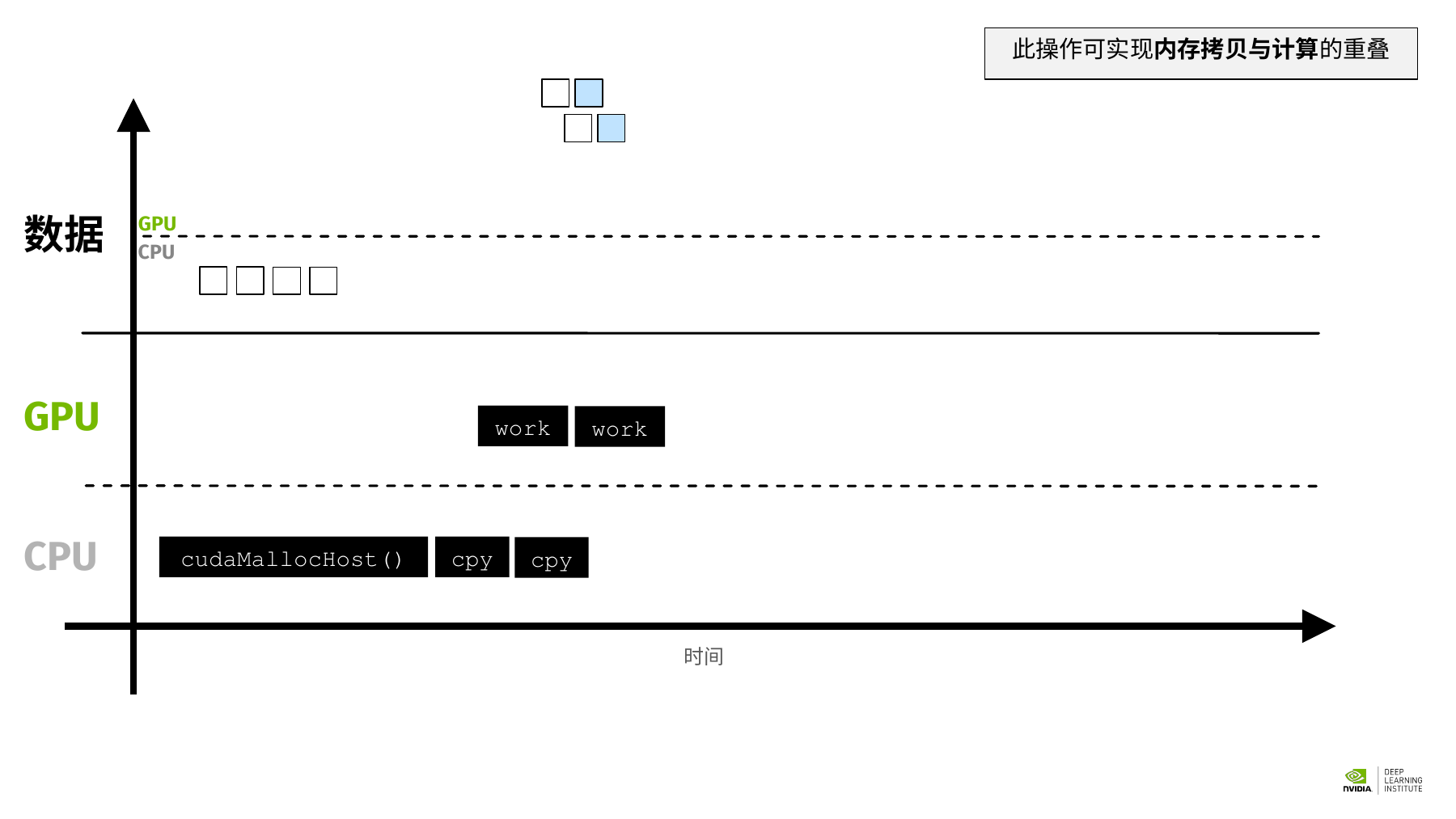

此操作可实现内存拷贝与计算的重叠

时间
GPU
数据
CPU

GPU
work
work
CPU
cudaMallocHost()
cpy
cpy
时间